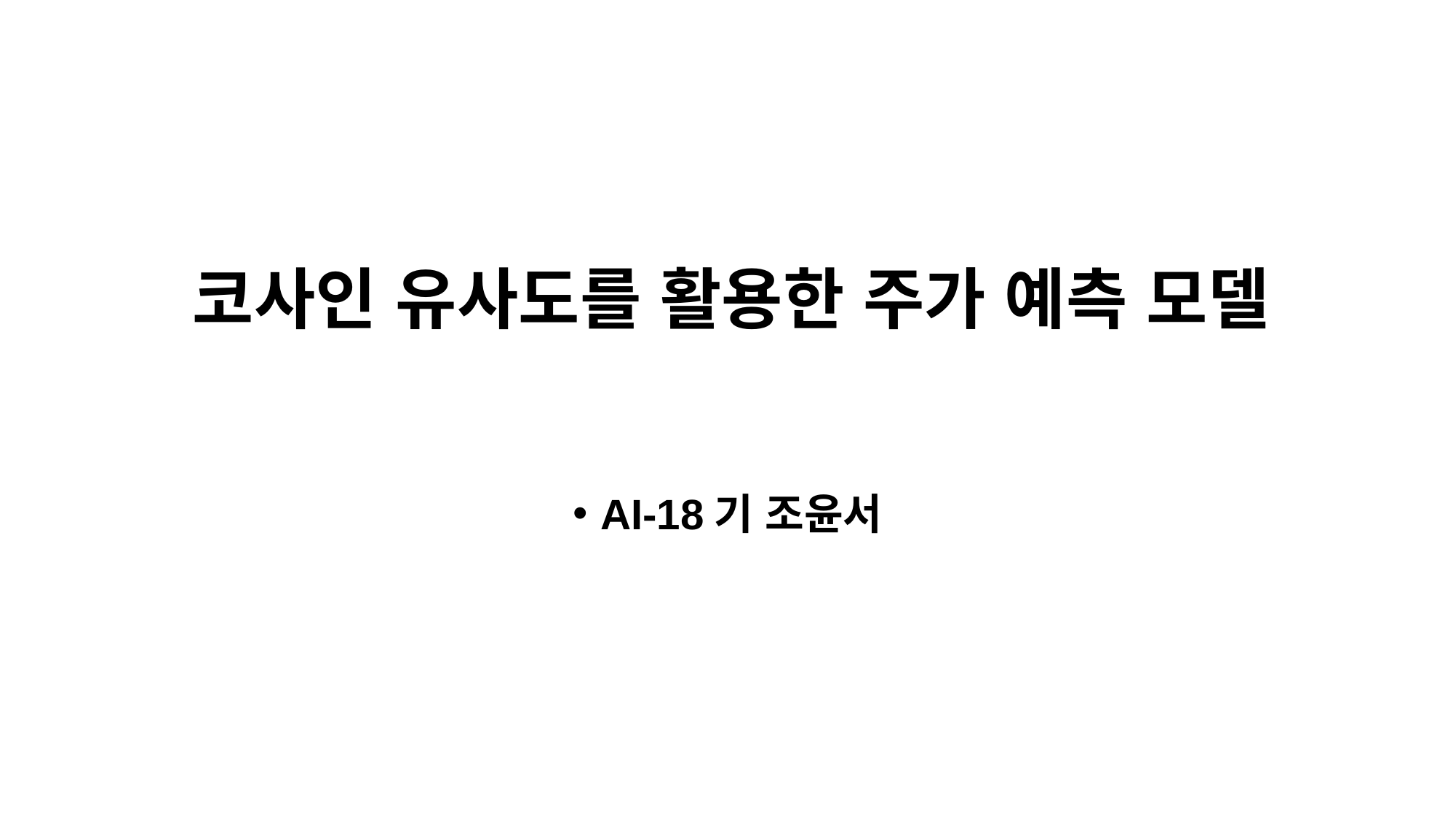

코사인 유사도를 활용한 주가 예측 모델
AI-18기 조윤서